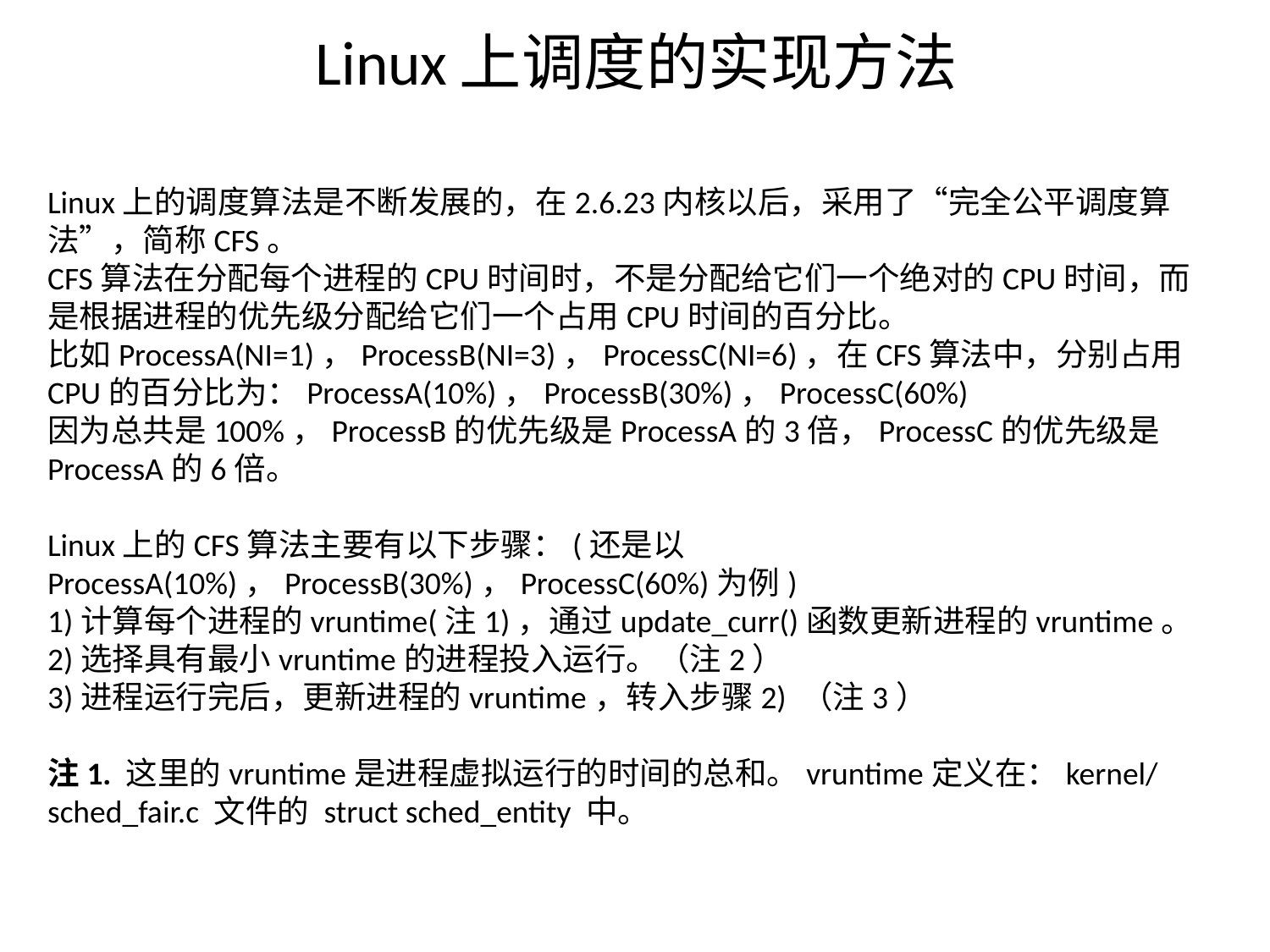

# Linux上调度的实现方法
Linux上的调度算法是不断发展的，在2.6.23内核以后，采用了“完全公平调度算法”，简称CFS。
CFS算法在分配每个进程的CPU时间时，不是分配给它们一个绝对的CPU时间，而是根据进程的优先级分配给它们一个占用CPU时间的百分比。
比如ProcessA(NI=1)，ProcessB(NI=3)，ProcessC(NI=6)，在CFS算法中，分别占用CPU的百分比为：ProcessA(10%)，ProcessB(30%)，ProcessC(60%)
因为总共是100%，ProcessB的优先级是ProcessA的3倍，ProcessC的优先级是ProcessA的6倍。

Linux上的CFS算法主要有以下步骤：(还是以ProcessA(10%)，ProcessB(30%)，ProcessC(60%)为例)
1)计算每个进程的vruntime(注1)，通过update_curr()函数更新进程的vruntime。
2)选择具有最小vruntime的进程投入运行。（注2）
3)进程运行完后，更新进程的vruntime，转入步骤2) （注3）

注1. 这里的vruntime是进程虚拟运行的时间的总和。vruntime定义在：kernel/sched_fair.c 文件的 struct sched_entity 中。